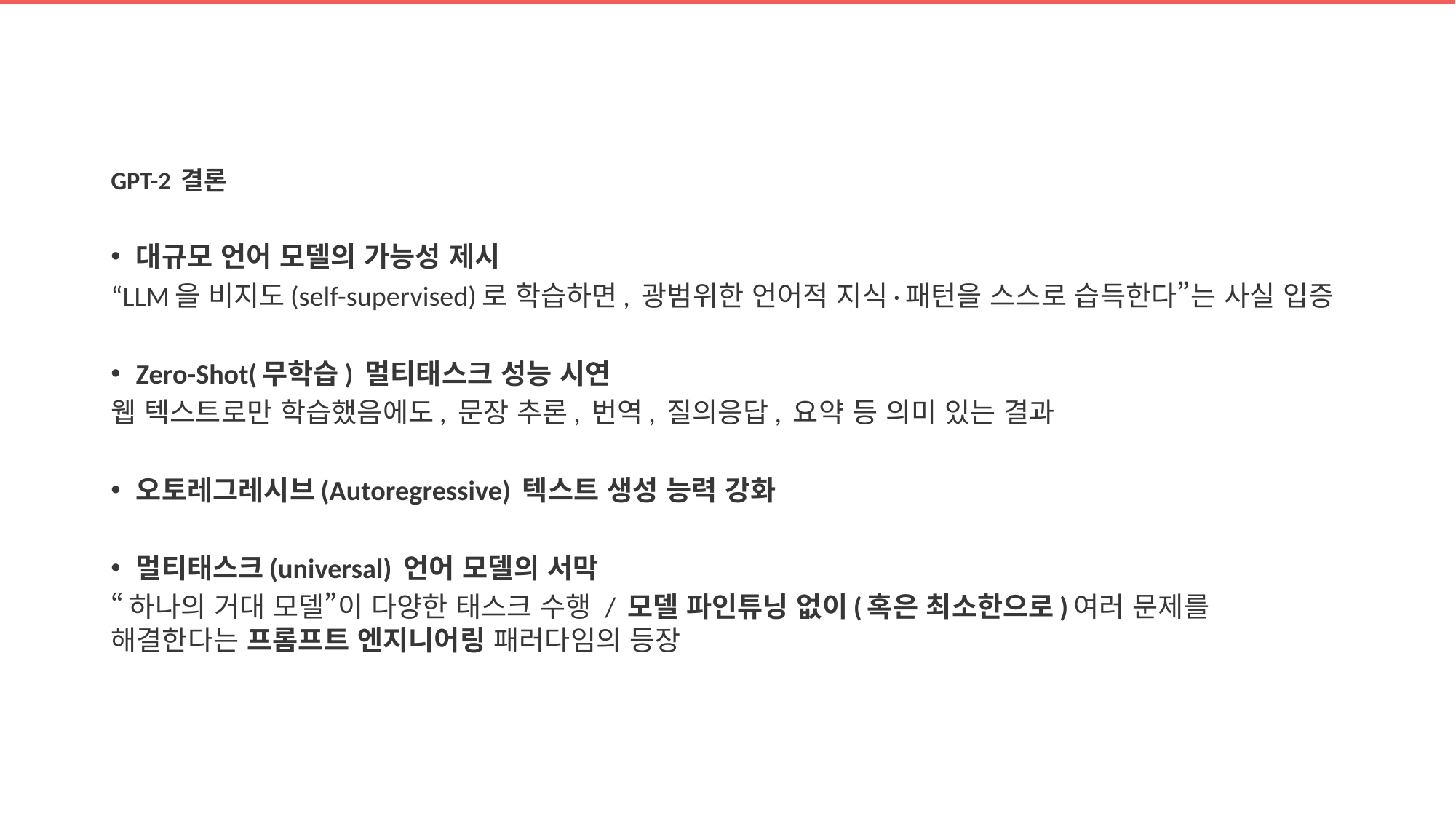

GPT-2 결론

대규모 언어 모델의 가능성 제시
“LLM을 비지도(self-supervised)로 학습하면, 광범위한 언어적 지식·패턴을 스스로 습득한다”는 사실 입증

Zero-Shot(무학습) 멀티태스크 성능 시연
웹 텍스트로만 학습했음에도, 문장 추론, 번역, 질의응답, 요약 등 의미 있는 결과

오토레그레시브(Autoregressive) 텍스트 생성 능력 강화

멀티태스크(universal) 언어 모델의 서막
“하나의 거대 모델”이 다양한 태스크 수행 / 모델 파인튜닝 없이(혹은 최소한으로)여러 문제를 해결한다는 프롬프트 엔지니어링 패러다임의 등장